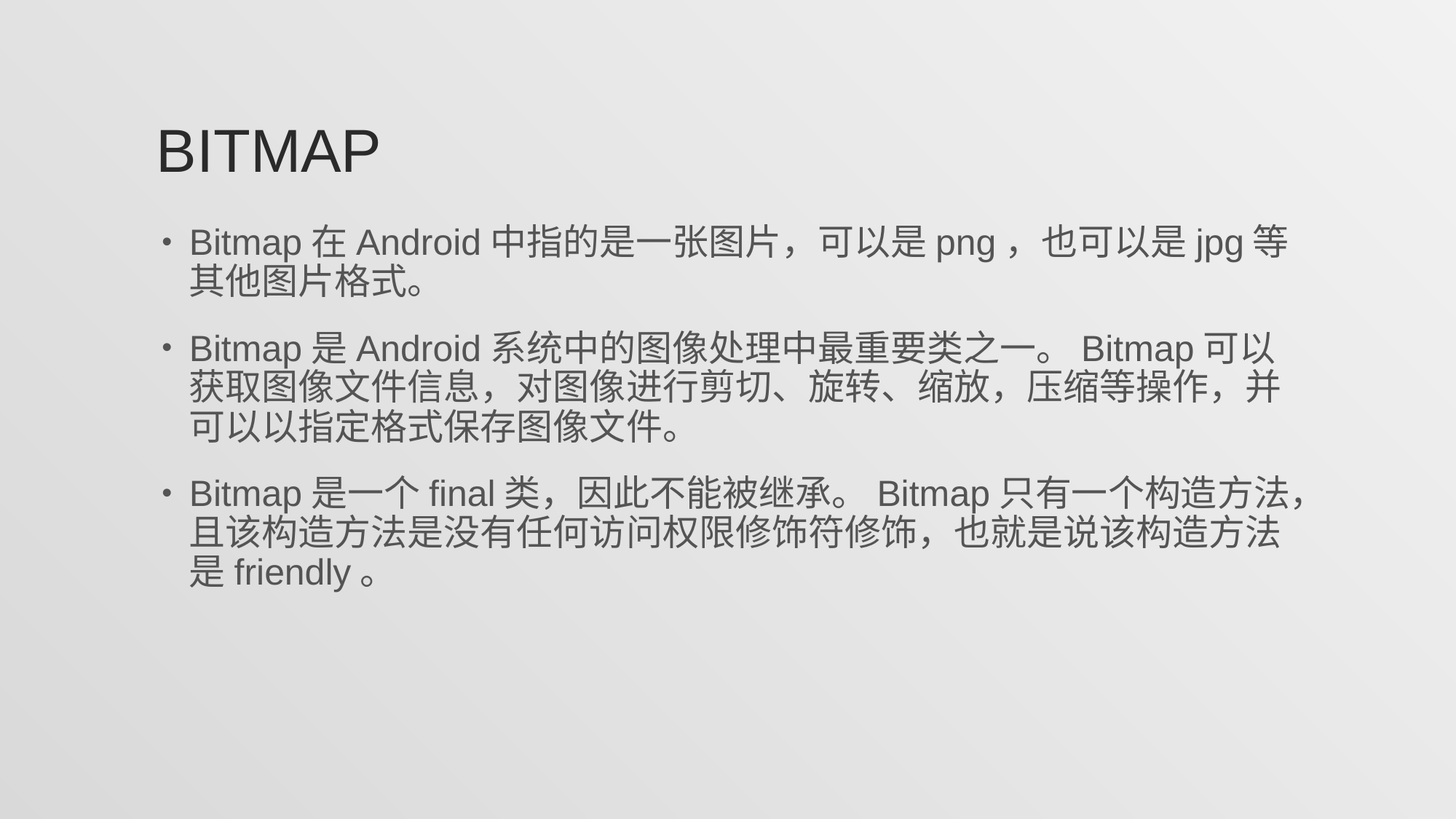

# bitmap
Bitmap在Android中指的是一张图片，可以是png，也可以是jpg等其他图片格式。
Bitmap是Android系统中的图像处理中最重要类之一。Bitmap可以获取图像文件信息，对图像进行剪切、旋转、缩放，压缩等操作，并可以以指定格式保存图像文件。
Bitmap是一个final类，因此不能被继承。Bitmap只有一个构造方法，且该构造方法是没有任何访问权限修饰符修饰，也就是说该构造方法是friendly。